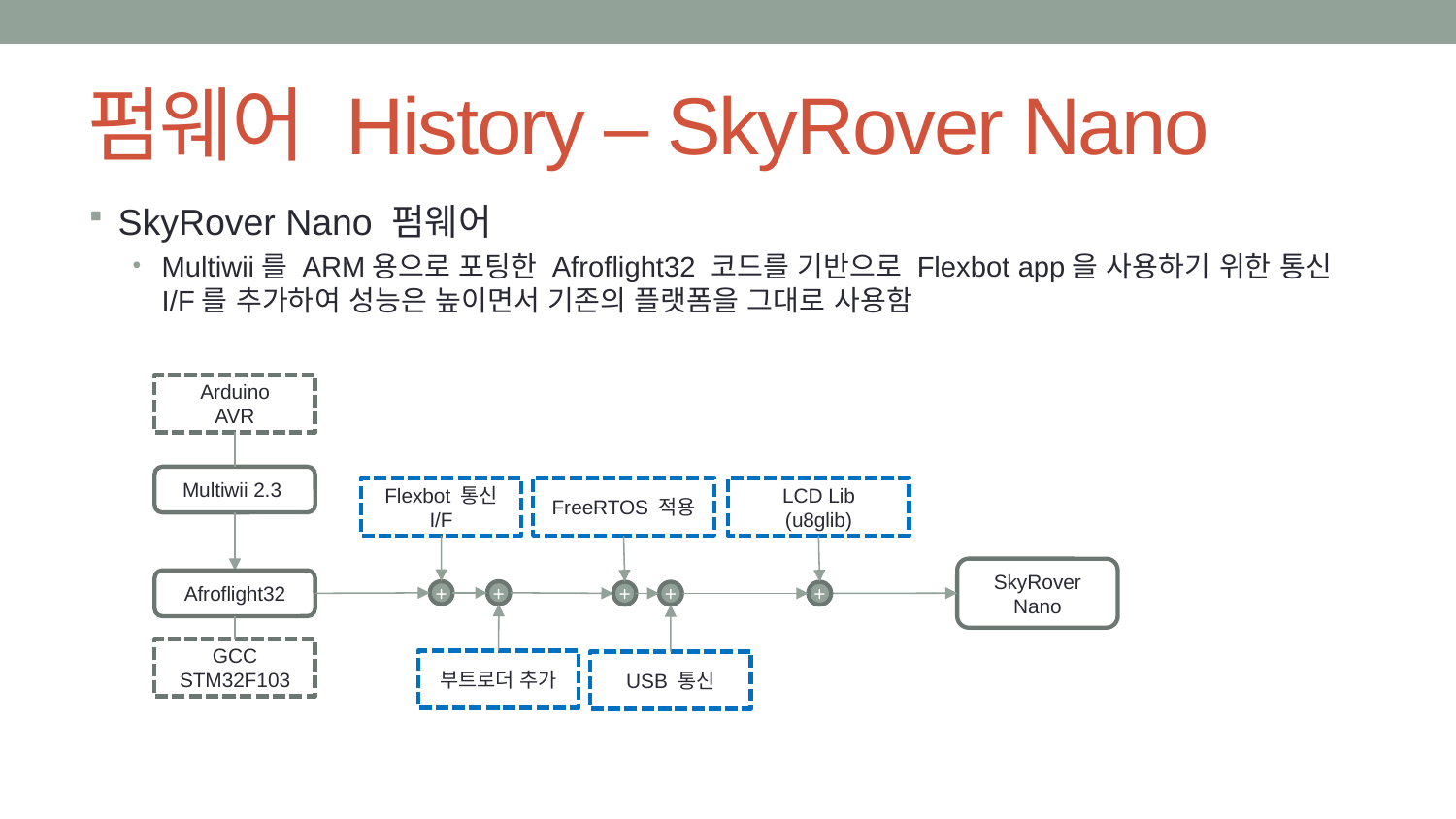

# 펌웨어 History – SkyRover Nano
SkyRover Nano 펌웨어
Multiwii를 ARM용으로 포팅한 Afroflight32 코드를 기반으로 Flexbot app을 사용하기 위한 통신 I/F를 추가하여 성능은 높이면서 기존의 플랫폼을 그대로 사용함
Arduino
AVR
Multiwii 2.3
Flexbot 통신 I/F
LCD Lib
(u8glib)
FreeRTOS 적용
SkyRover Nano
Afroflight32
+
+
+
+
+
GCC
STM32F103
부트로더 추가
USB 통신